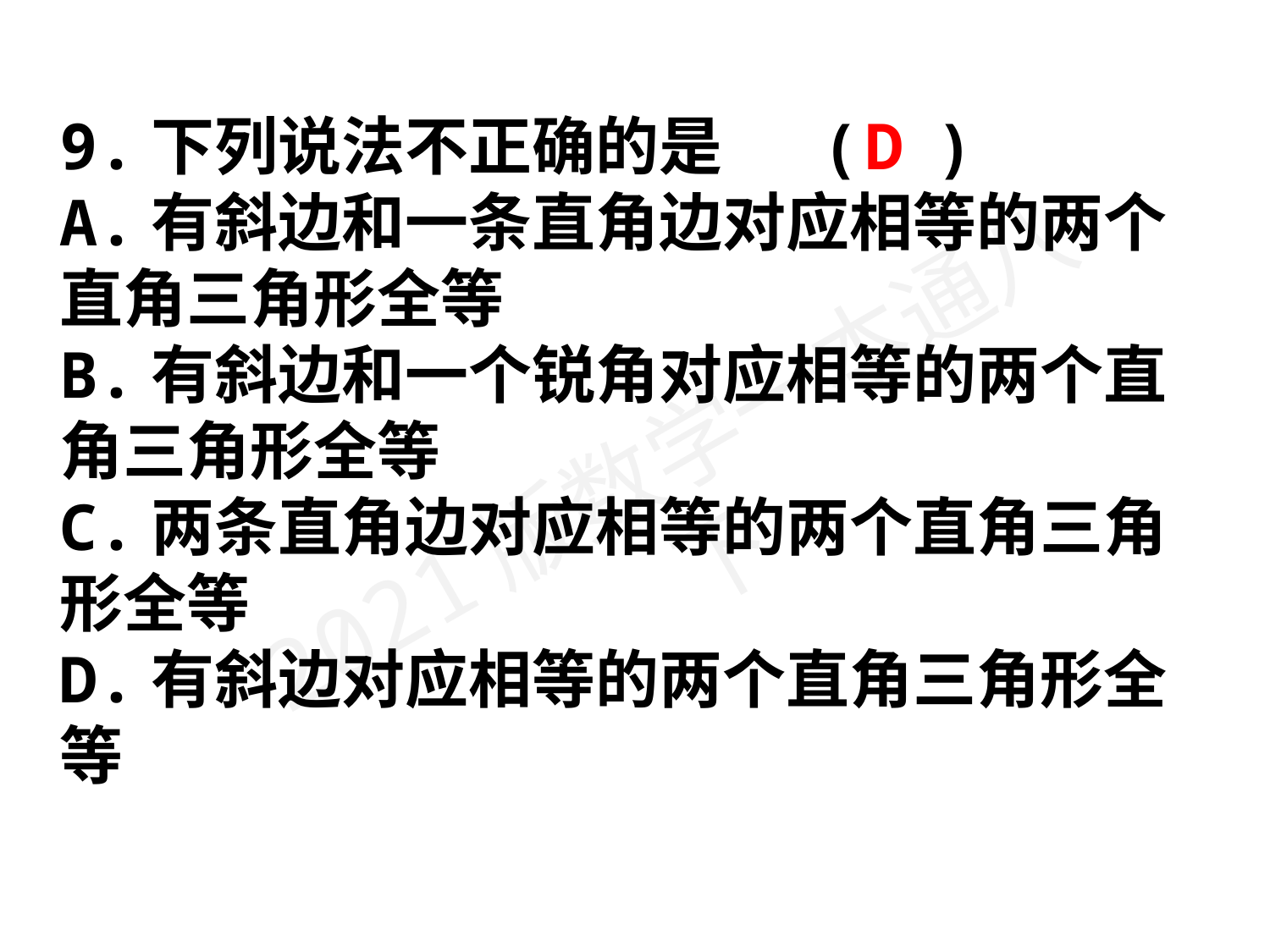

9.下列说法不正确的是	(  )
A.有斜边和一条直角边对应相等的两个直角三角形全等
B.有斜边和一个锐角对应相等的两个直角三角形全等
C.两条直角边对应相等的两个直角三角形全等
D.有斜边对应相等的两个直角三角形全等
D